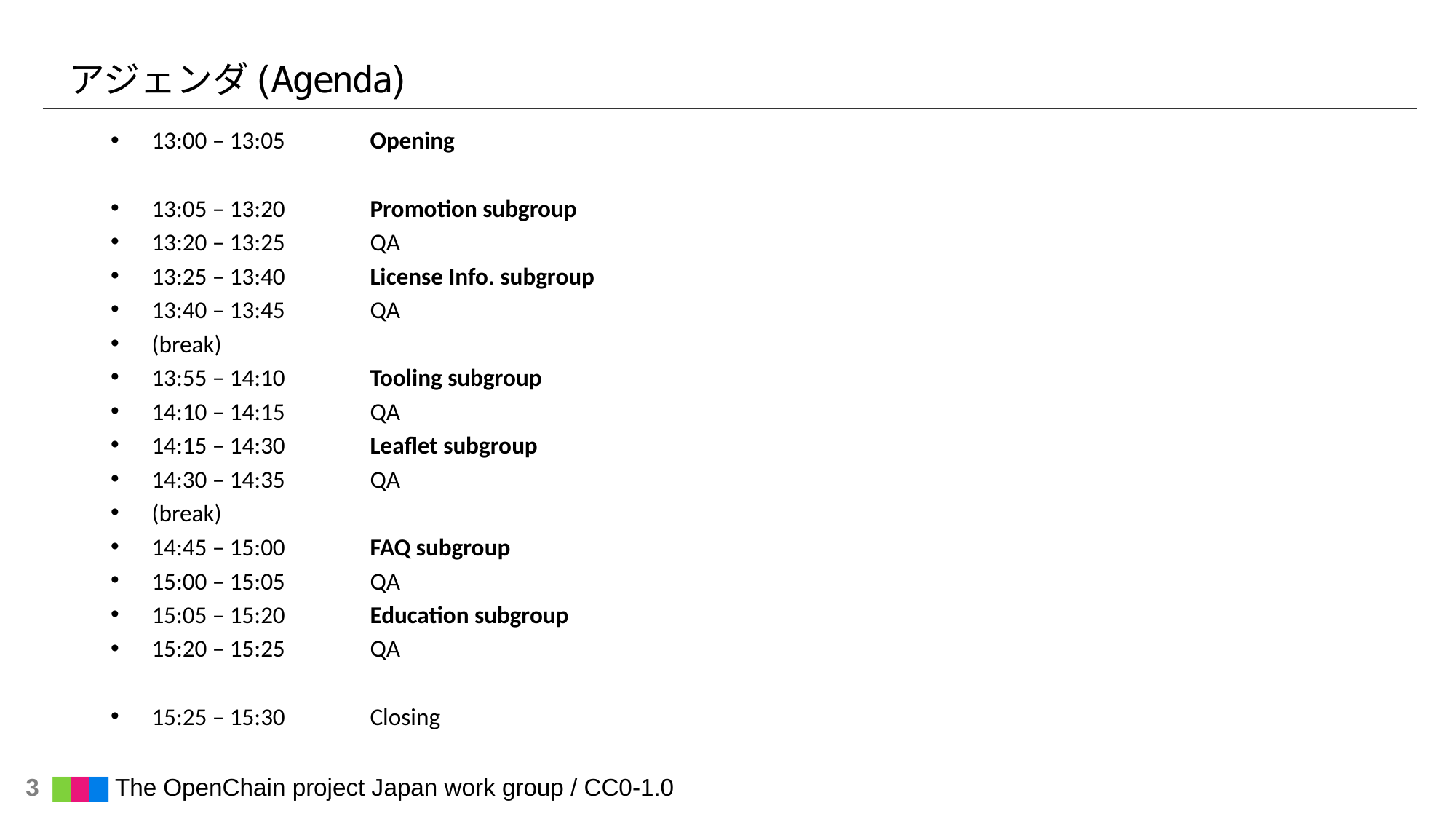

# アジェンダ(Agenda)
13:00 – 13:05	Opening

13:05 – 13:20	Promotion subgroup
13:20 – 13:25	QA
13:25 – 13:40	License Info. subgroup
13:40 – 13:45 	QA
(break)
13:55 – 14:10 	Tooling subgroup
14:10 – 14:15	QA
14:15 – 14:30	Leaflet subgroup
14:30 – 14:35 	QA
(break)
14:45 – 15:00	FAQ subgroup
15:00 – 15:05 	QA
15:05 – 15:20	Education subgroup
15:20 – 15:25 	QA

15:25 – 15:30 	Closing